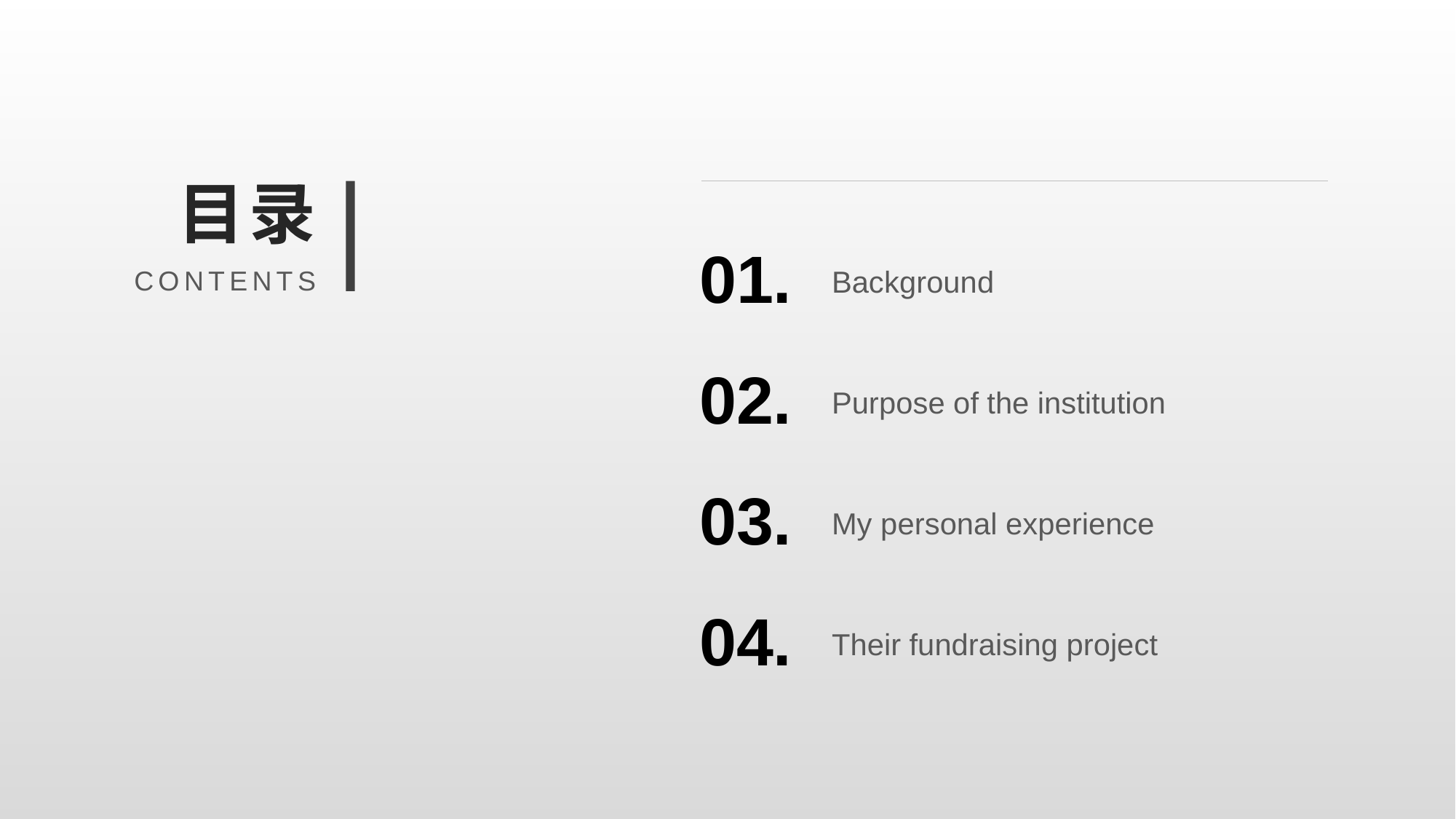

目录

01.
Background
CONTENTS
02.
Purpose of the institution
03.
My personal experience
04.
Their fundraising project